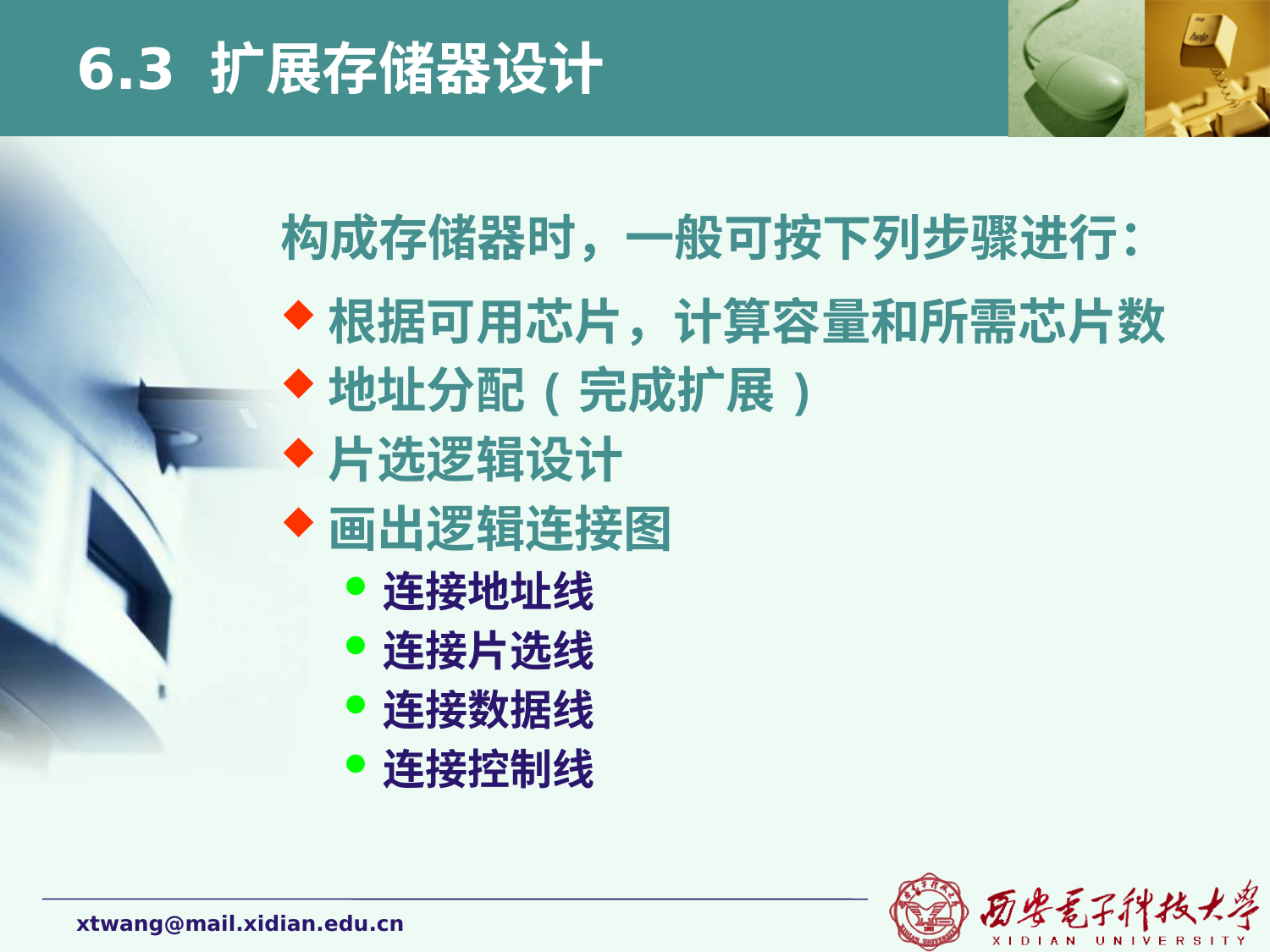

# 6.3 扩展存储器设计
构成存储器时，一般可按下列步骤进行：
根据可用芯片，计算容量和所需芯片数
地址分配(完成扩展)
片选逻辑设计
画出逻辑连接图
连接地址线
连接片选线
连接数据线
连接控制线
xtwang@mail.xidian.edu.cn